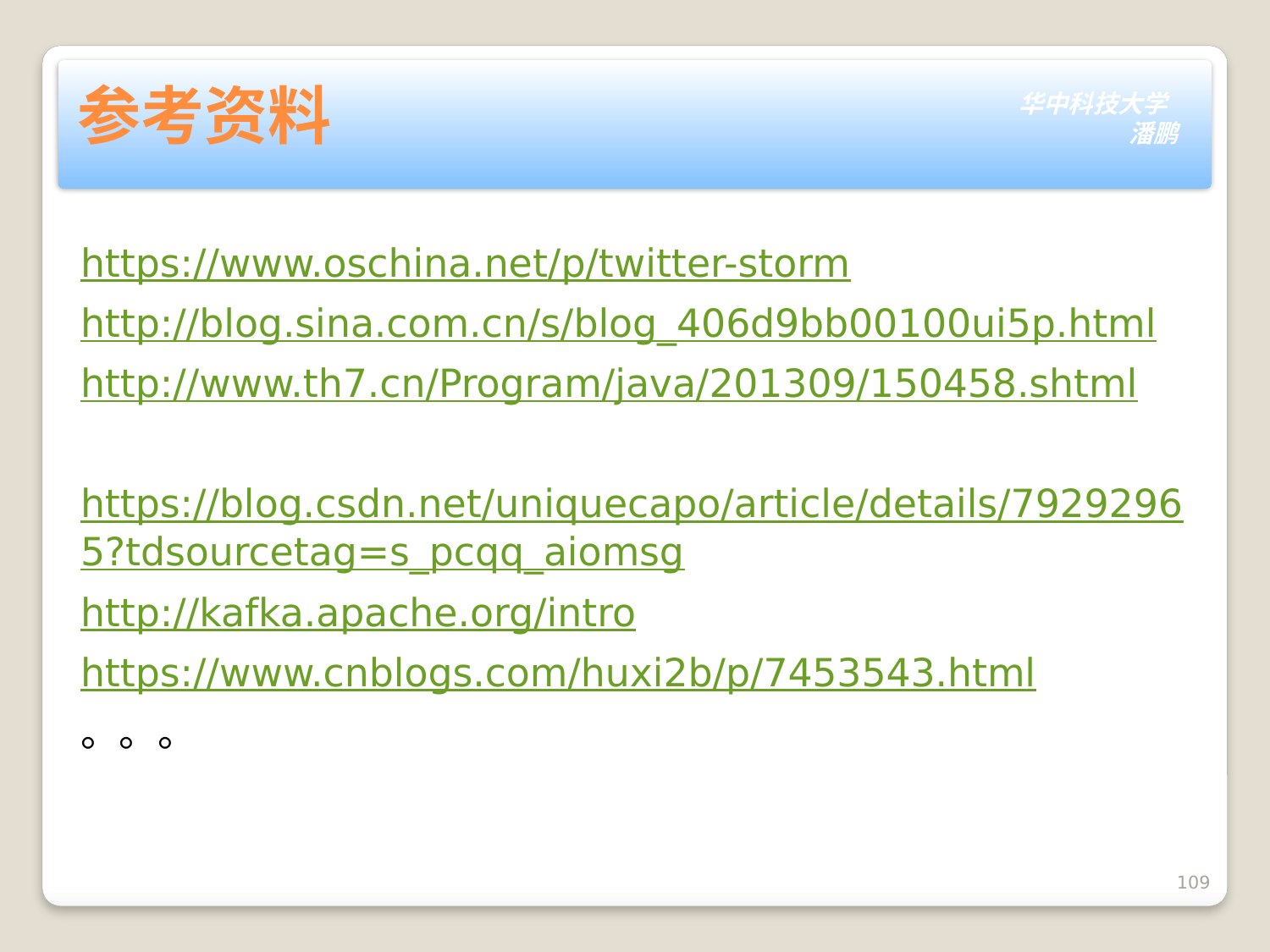

# 参考资料
https://www.oschina.net/p/twitter-storm
http://blog.sina.com.cn/s/blog_406d9bb00100ui5p.html
http://www.th7.cn/Program/java/201309/150458.shtml

https://blog.csdn.net/uniquecapo/article/details/79292965?tdsourcetag=s_pcqq_aiomsg
http://kafka.apache.org/intro
https://www.cnblogs.com/huxi2b/p/7453543.html
。。。
109